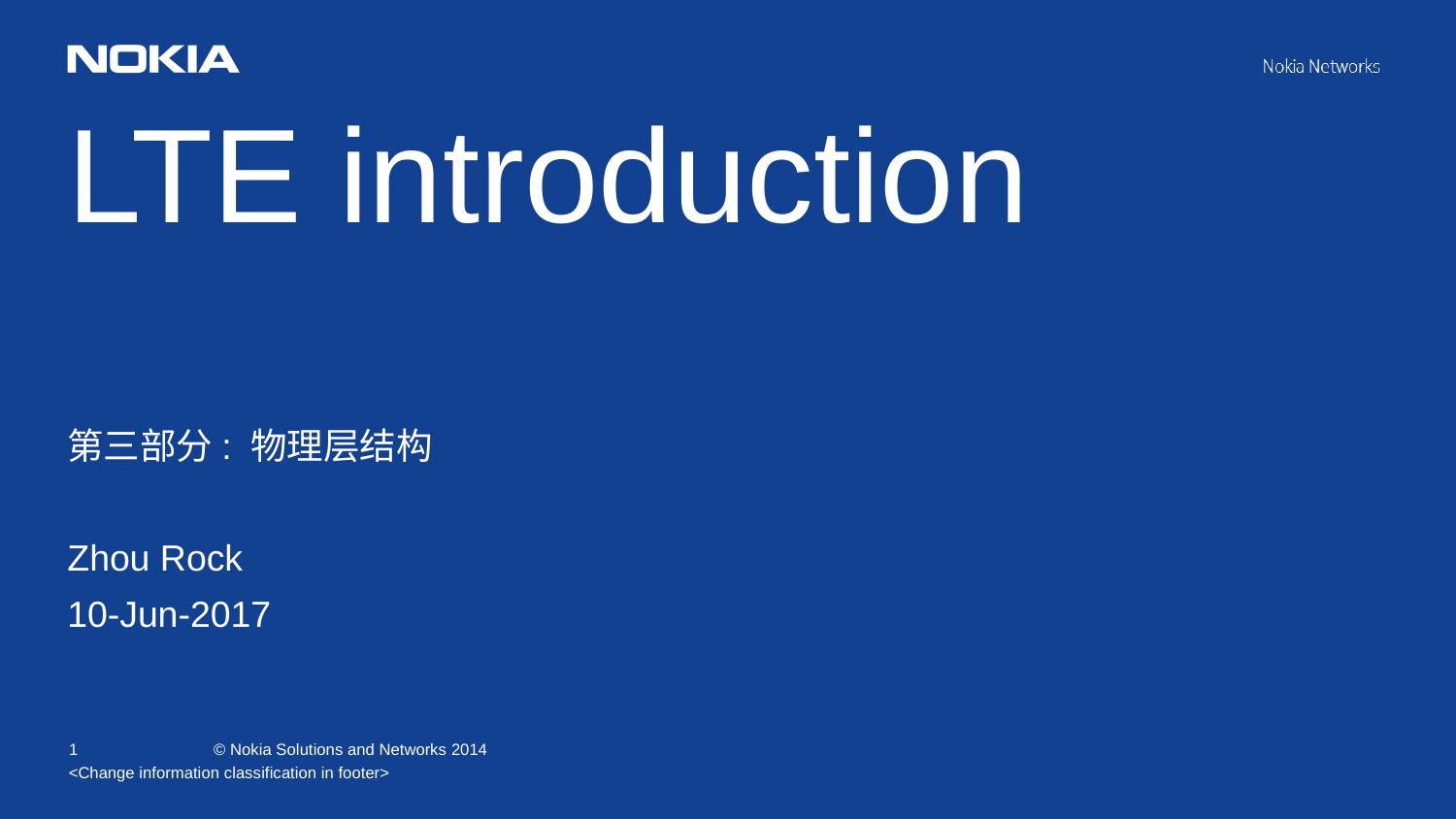

LTE introduction
第三部分: 物理层结构

Zhou Rock
10-Jun-2017
<Change information classification in footer>